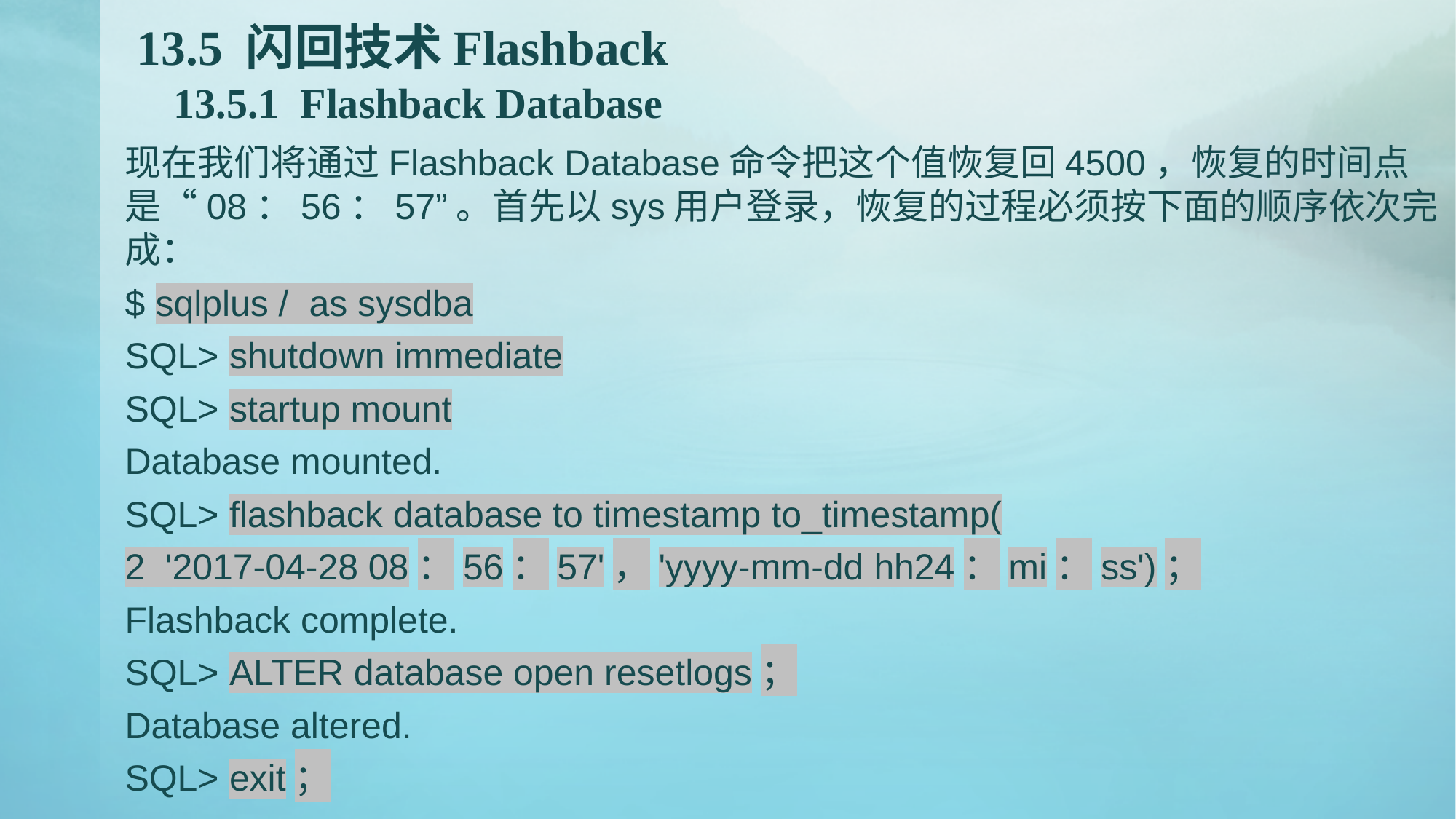

# 13.5 闪回技术Flashback 13.5.1  Flashback Database
现在我们将通过Flashback Database命令把这个值恢复回4500，恢复的时间点是“08：56：57”。首先以sys用户登录，恢复的过程必须按下面的顺序依次完成：
$ sqlplus /  as sysdba
SQL> shutdown immediate
SQL> startup mount
Database mounted.
SQL> flashback database to timestamp to_timestamp(
2  '2017-04-28 08：56：57'，'yyyy-mm-dd hh24：mi：ss')；
Flashback complete.
SQL> ALTER database open resetlogs；
Database altered.
SQL> exit；